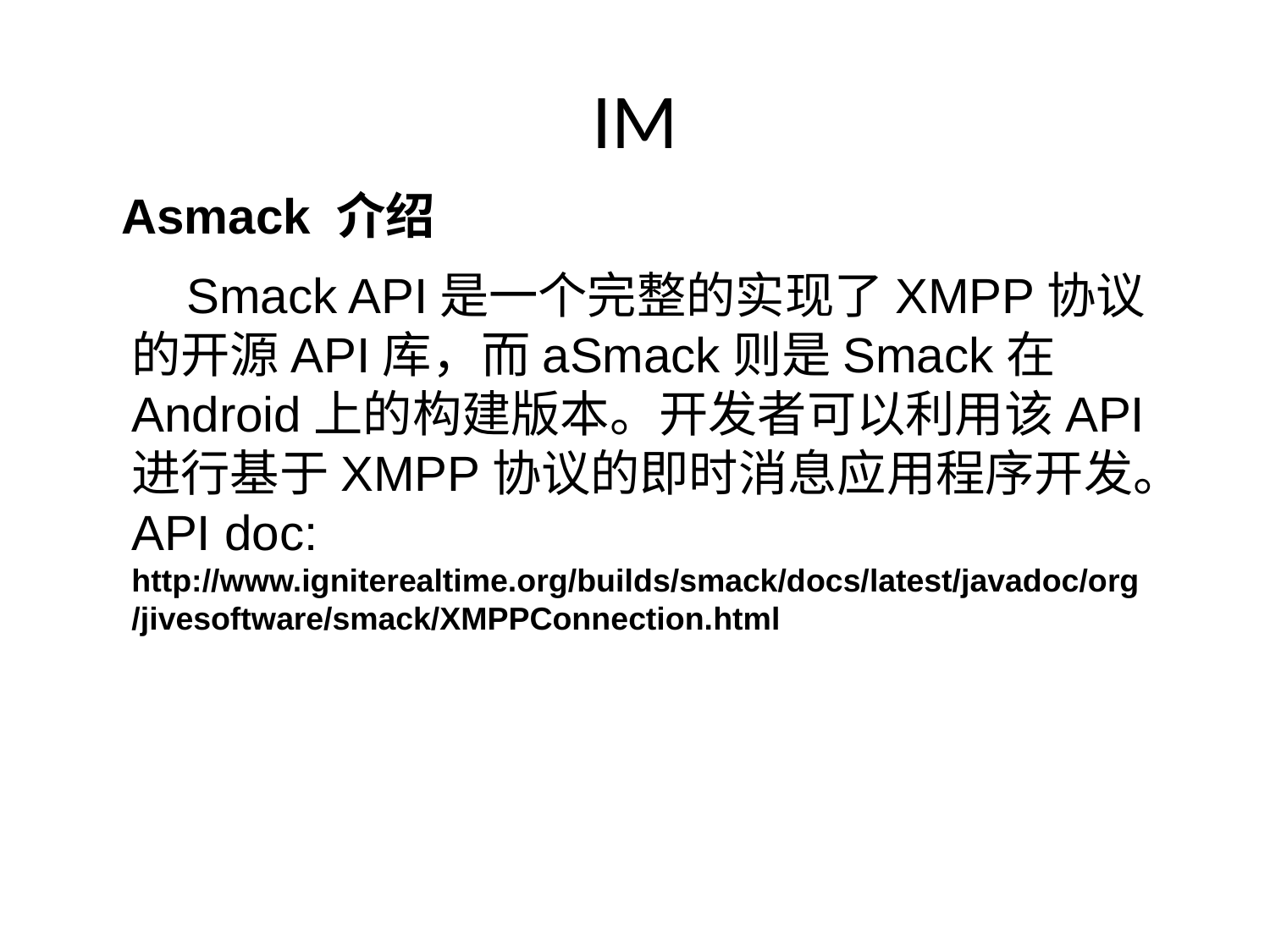

# IM
Asmack 介绍
    Smack API是一个完整的实现了XMPP协议的开源API库，而aSmack则是Smack在Android上的构建版本。开发者可以利用该API进行基于XMPP协议的即时消息应用程序开发。
API doc: http://www.igniterealtime.org/builds/smack/docs/latest/javadoc/org/jivesoftware/smack/XMPPConnection.html